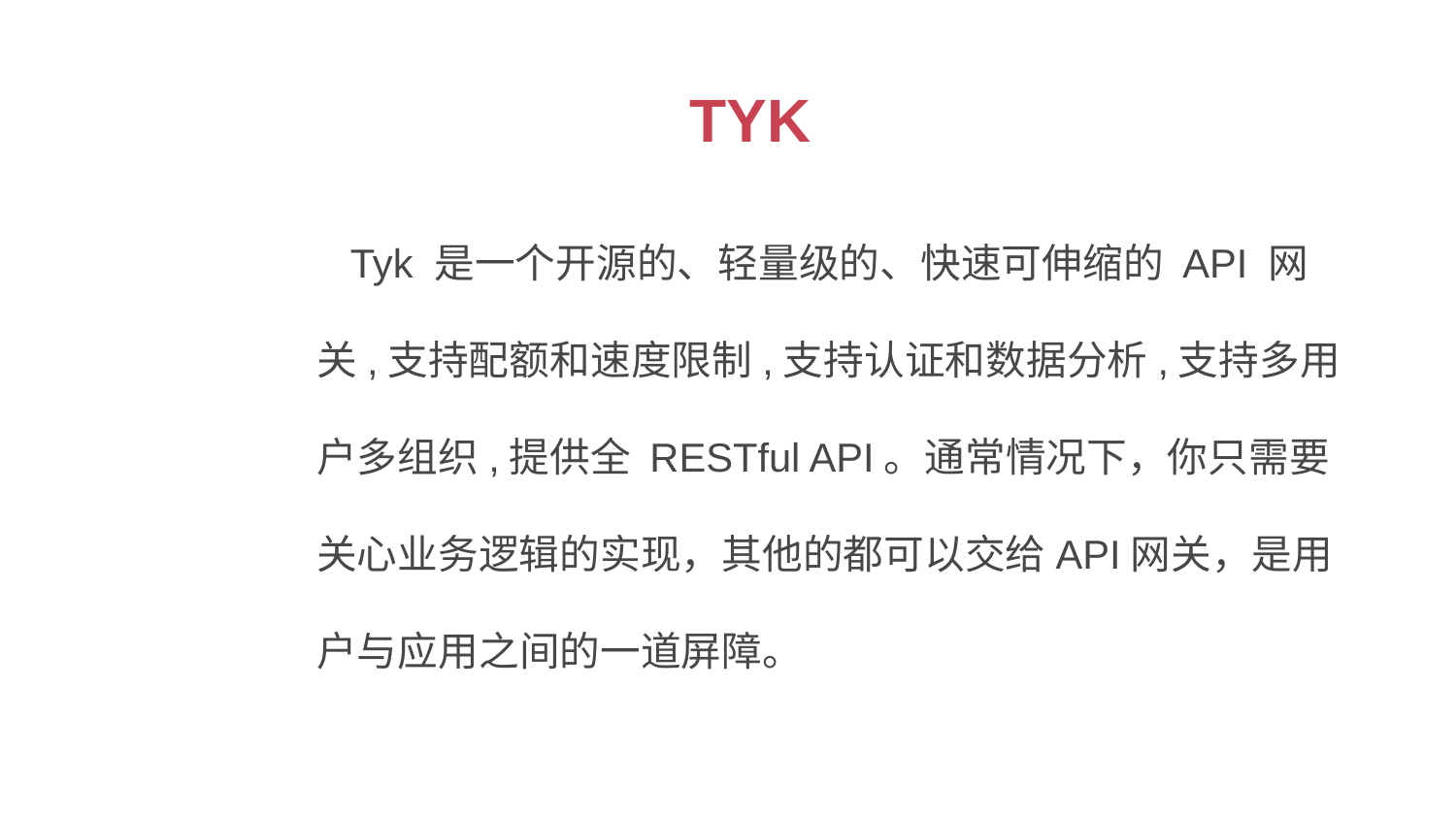

TYK
   Tyk 是一个开源的、轻量级的、快速可伸缩的 API 网关,支持配额和速度限制,支持认证和数据分析,支持多用户多组织,提供全 RESTful API。通常情况下，你只需要关心业务逻辑的实现，其他的都可以交给API网关，是用户与应用之间的一道屏障。